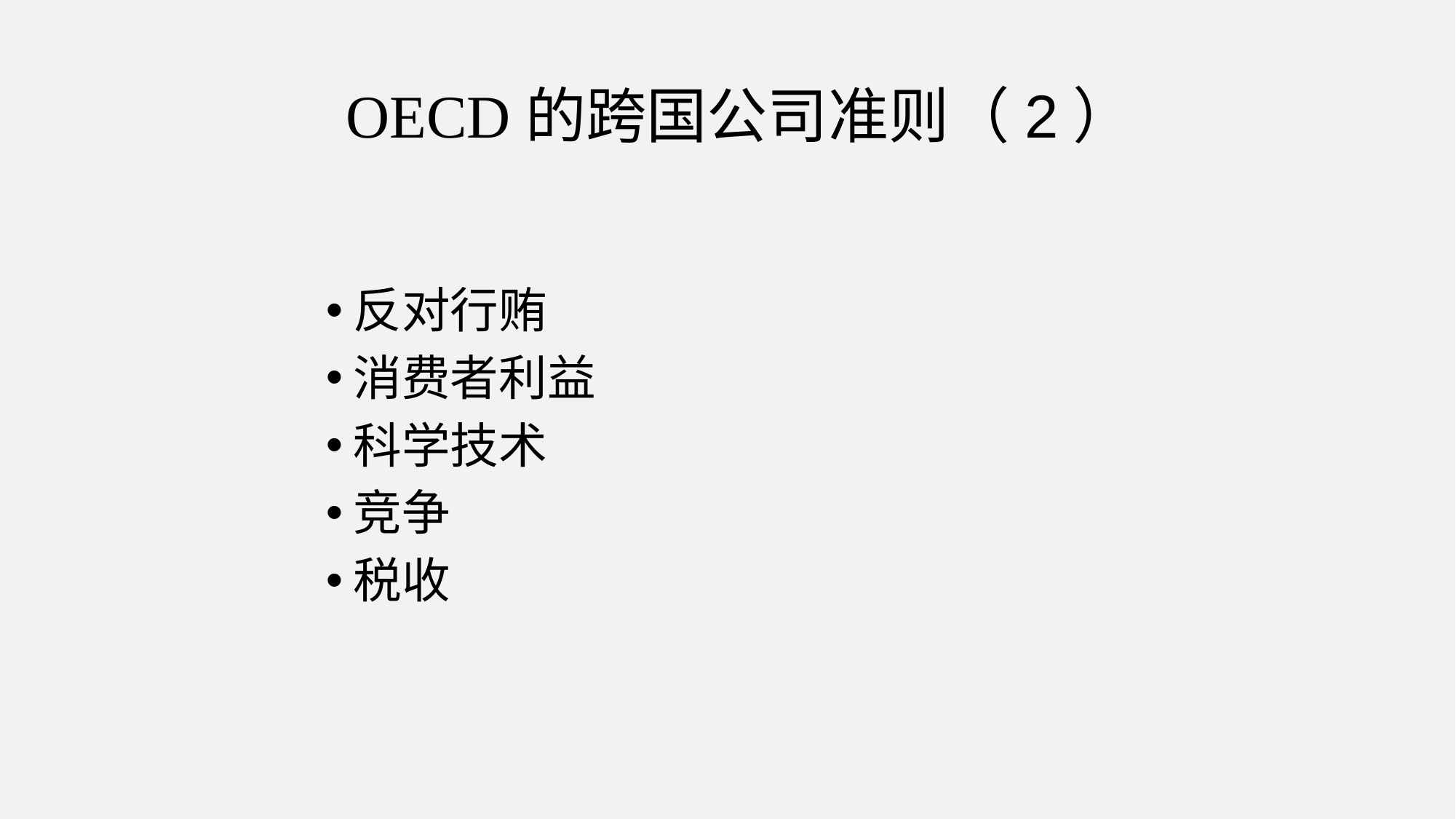

# OECD的跨国公司准则（2）
反对行贿
消费者利益
科学技术
竞争
税收